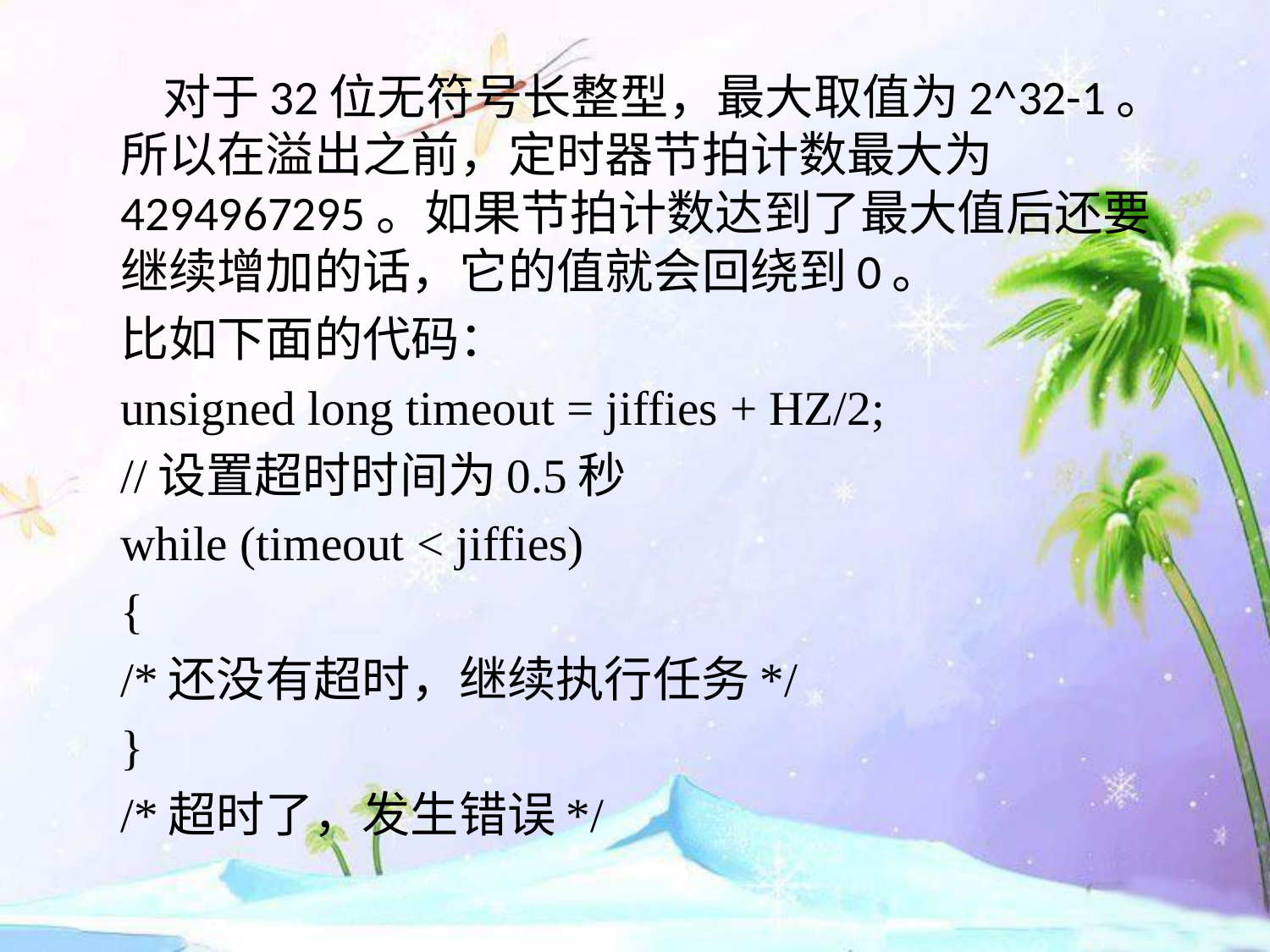

对于32位无符号长整型，最大取值为2^32-1。所以在溢出之前，定时器节拍计数最大为4294967295。如果节拍计数达到了最大值后还要继续增加的话，它的值就会回绕到0。
	比如下面的代码：
	unsigned long timeout = jiffies + HZ/2;
	//设置超时时间为0.5秒
	while (timeout < jiffies)
	{
		/*还没有超时，继续执行任务*/
	}
		/*超时了，发生错误*/